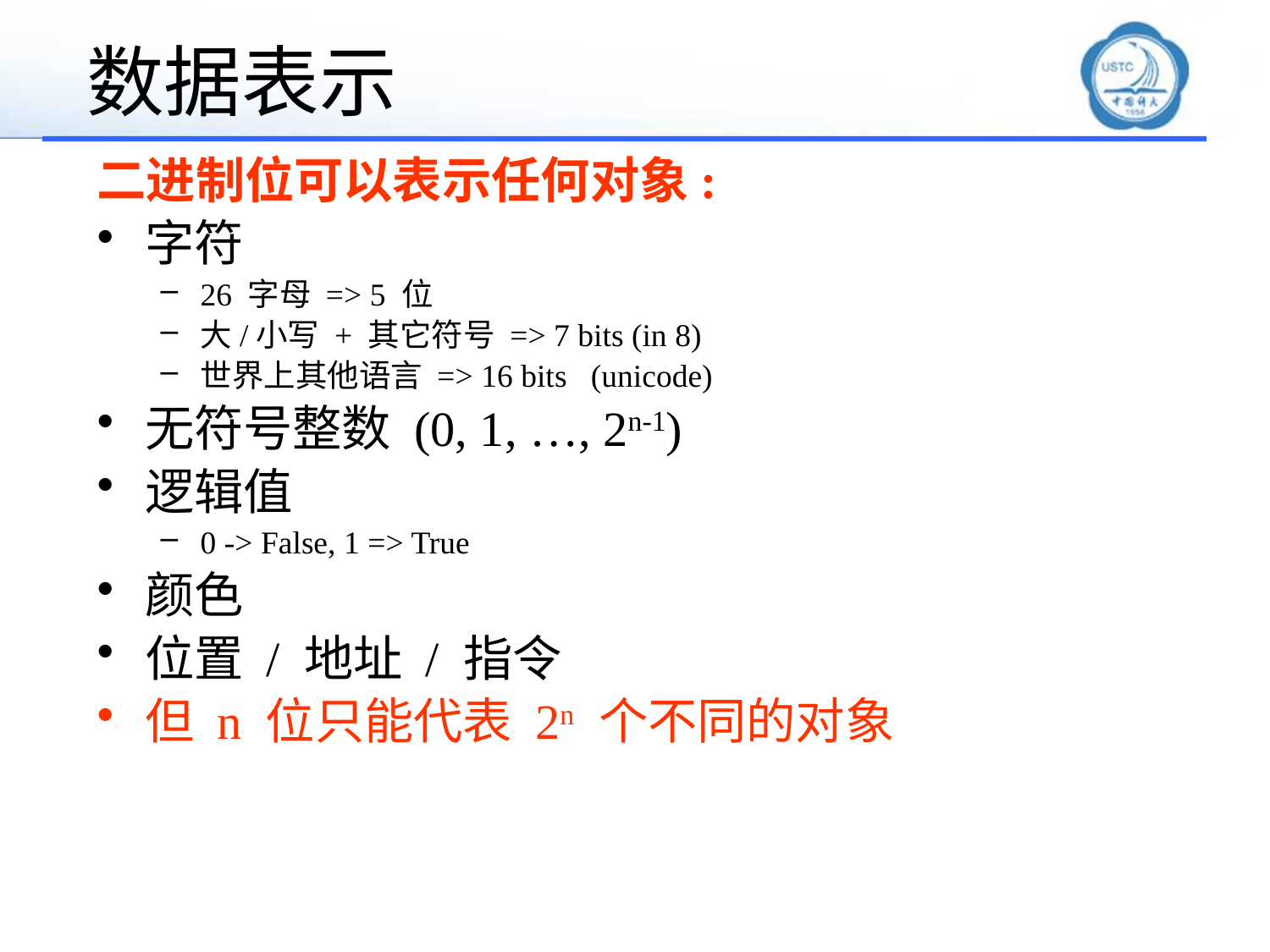

数据表示

二进制位可以表示任何对象:
字符
26 字母 => 5 位
大/小写 + 其它符号 => 7 bits (in 8)
世界上其他语言 => 16 bits   (unicode)
无符号整数 (0, 1, …, 2n-1)
逻辑值
0 -> False, 1 => True
颜色
位置 / 地址 / 指令
但 n 位只能代表 2n 个不同的对象